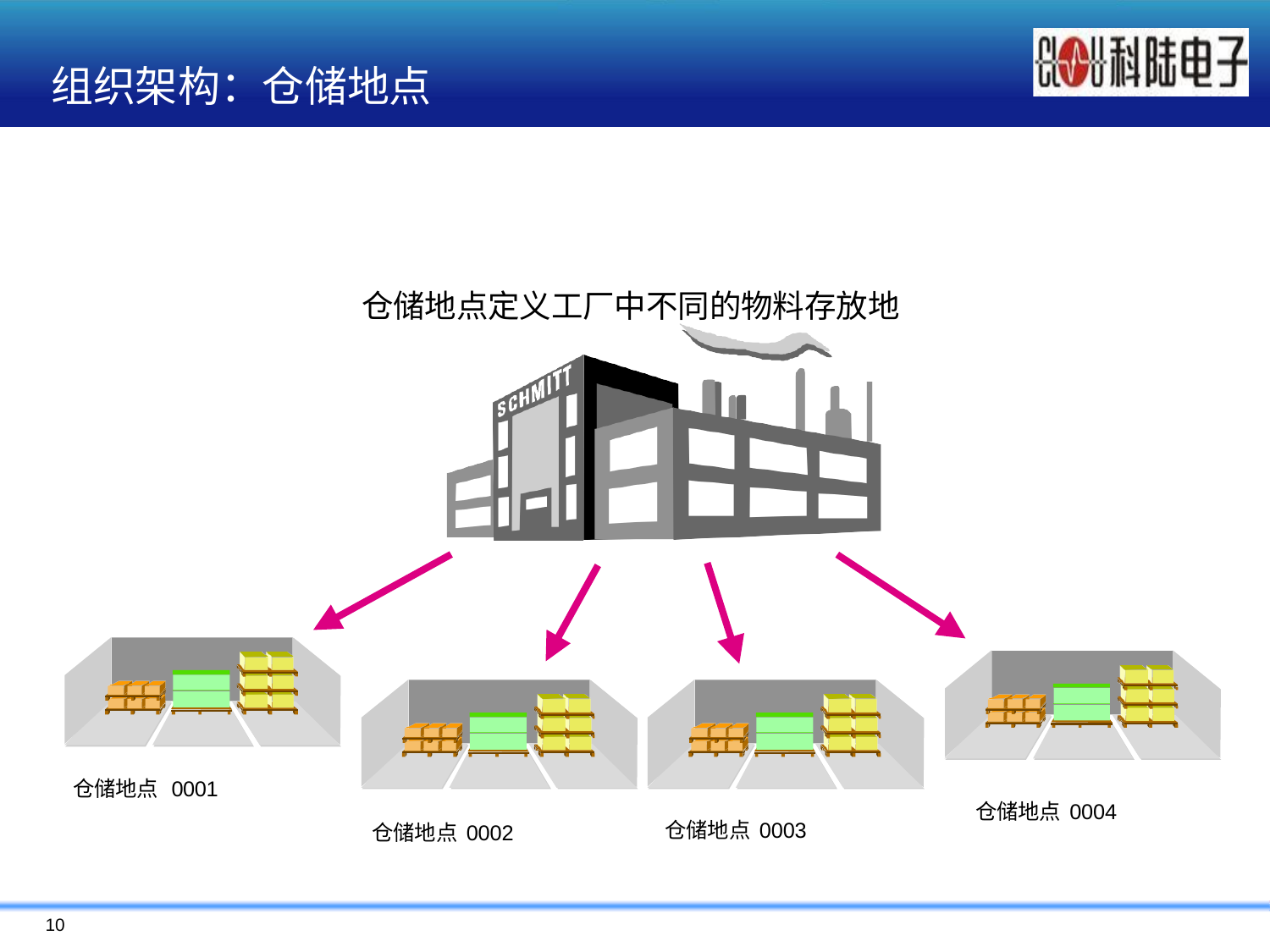

# 组织架构：仓储地点
仓储地点定义工厂中不同的物料存放地

仓储地点 0001
仓储地点0004
仓储地点0003
仓储地点0002

10